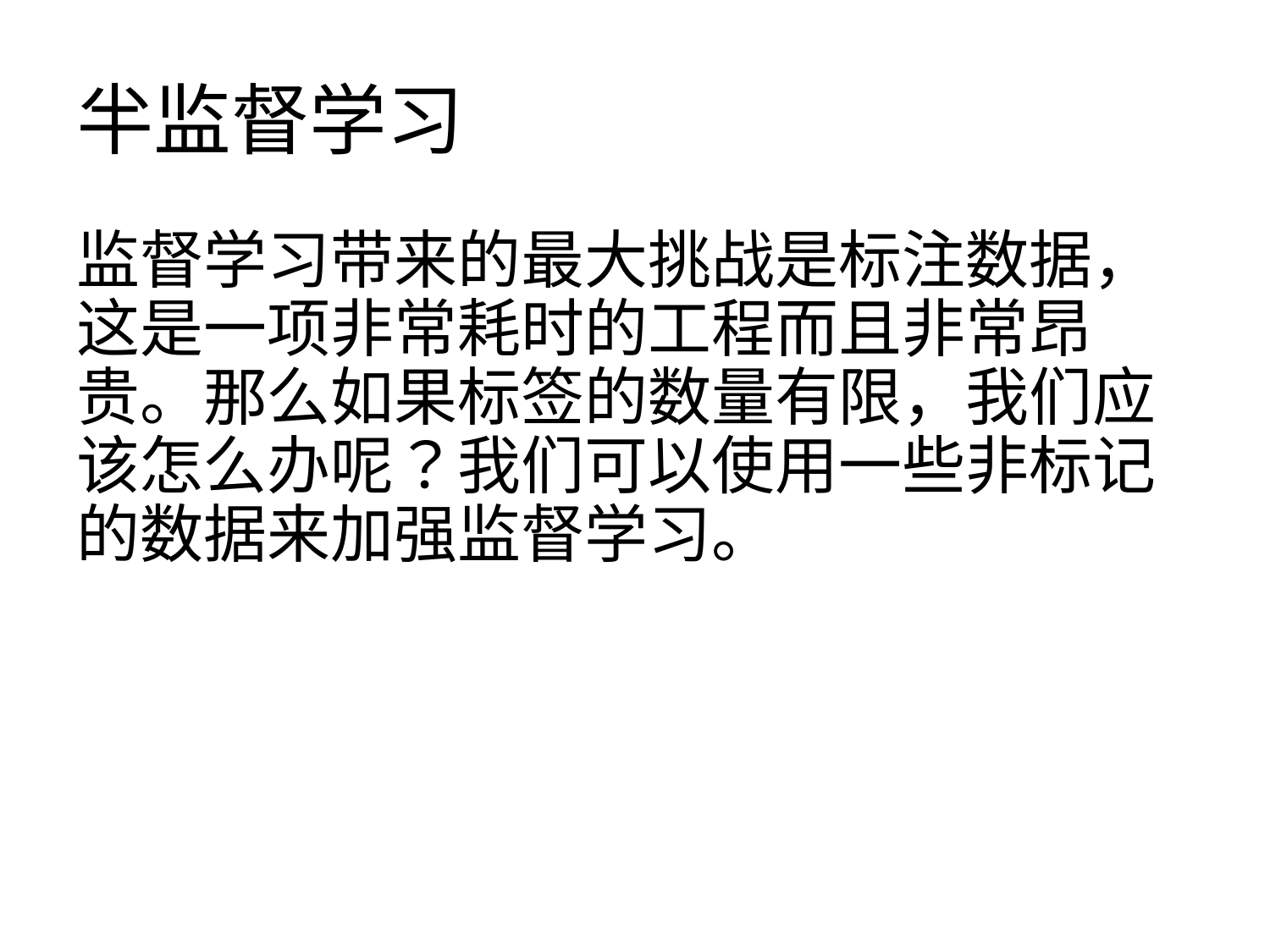

# 半监督学习
监督学习带来的最大挑战是标注数据，这是一项非常耗时的工程而且非常昂贵。那么如果标签的数量有限，我们应该怎么办呢？我们可以使用一些非标记的数据来加强监督学习。